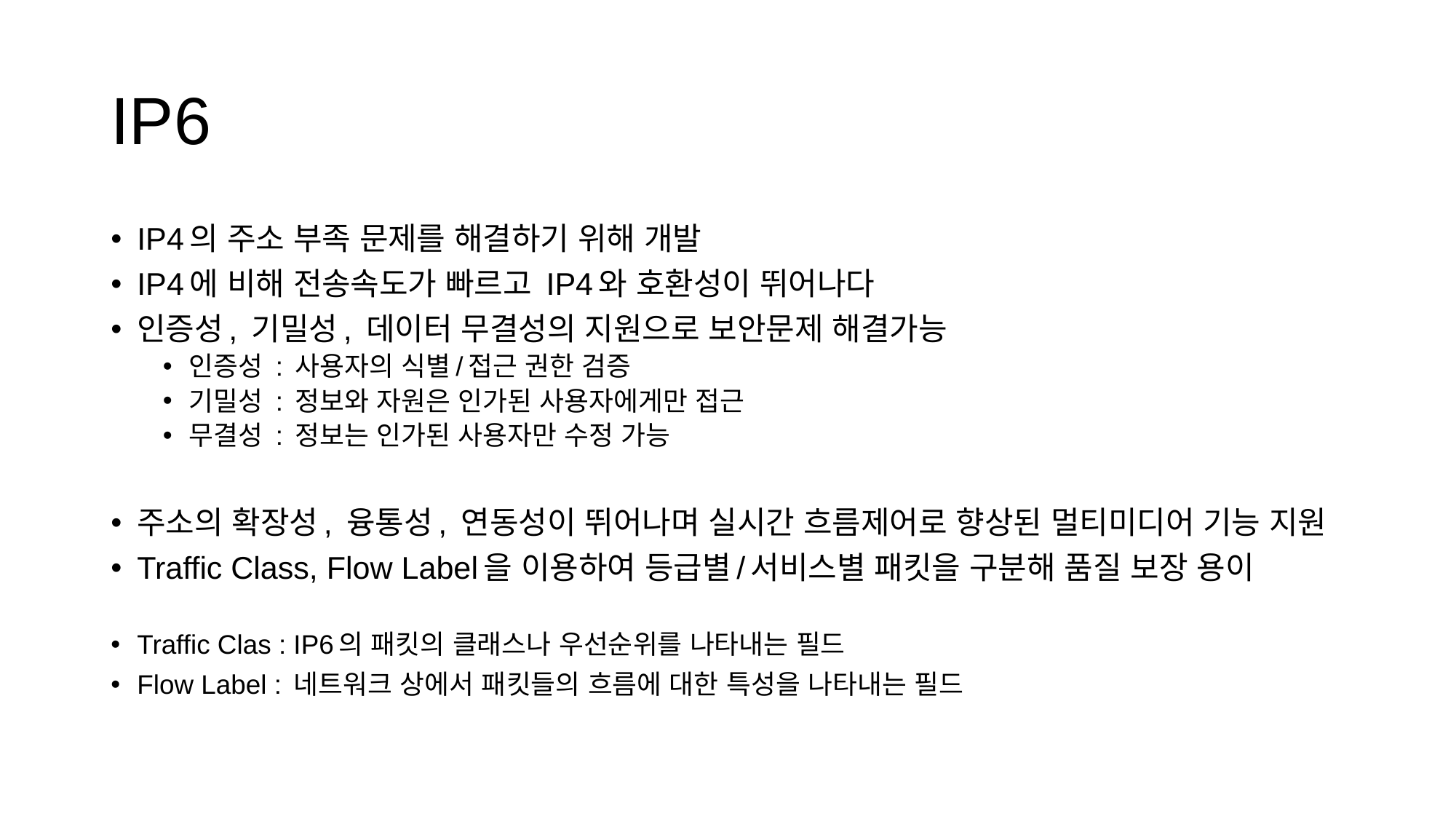

# IP6
IP4의 주소 부족 문제를 해결하기 위해 개발
IP4에 비해 전송속도가 빠르고 IP4와 호환성이 뛰어나다
인증성, 기밀성, 데이터 무결성의 지원으로 보안문제 해결가능
인증성 : 사용자의 식별/접근 권한 검증
기밀성 : 정보와 자원은 인가된 사용자에게만 접근
무결성 : 정보는 인가된 사용자만 수정 가능

주소의 확장성, 융통성, 연동성이 뛰어나며 실시간 흐름제어로 향상된 멀티미디어 기능 지원
Traffic Class, Flow Label을 이용하여 등급별/서비스별 패킷을 구분해 품질 보장 용이
Traffic Clas : IP6의 패킷의 클래스나 우선순위를 나타내는 필드
Flow Label : 네트워크 상에서 패킷들의 흐름에 대한 특성을 나타내는 필드